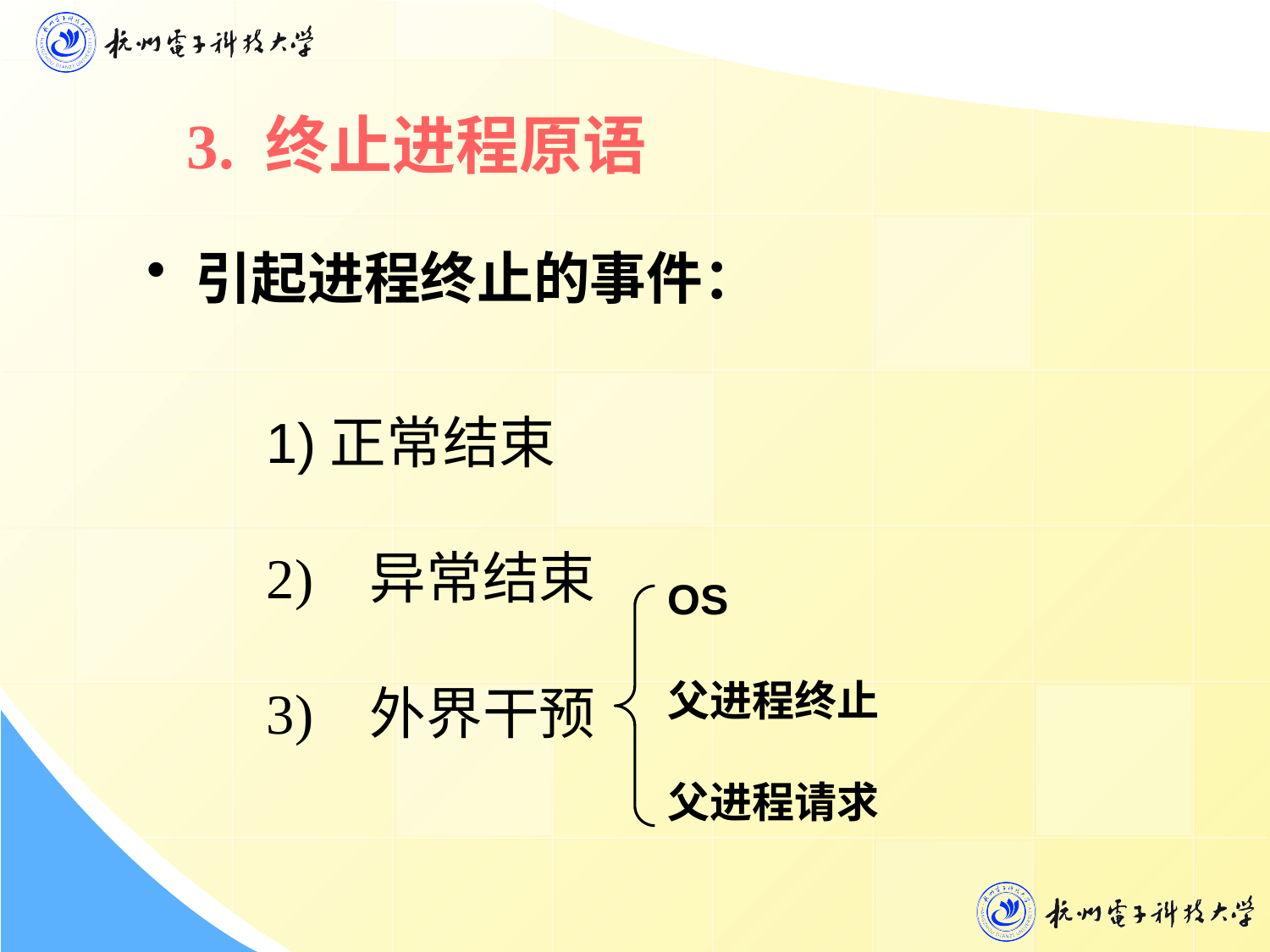

3. 终止进程原语
引起进程终止的事件：
正常结束
2)   异常结束
3)   外界干预
OS
父进程终止
父进程请求